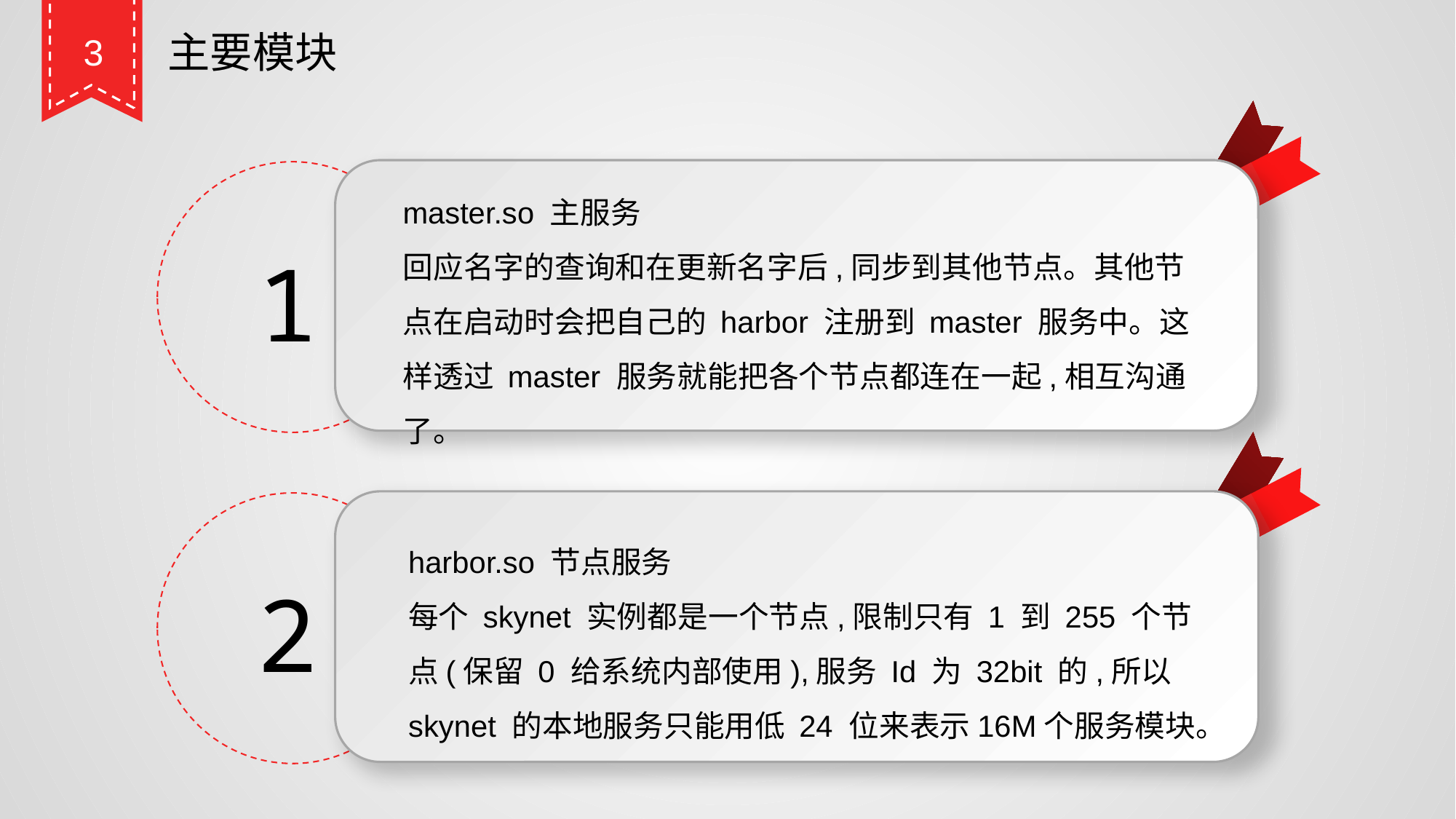

主要模块
3

master.so 主服务
回应名字的查询和在更新名字后,同步到其他节点。其他节点在启动时会把自己的 harbor 注册到 master 服务中。这样透过 master 服务就能把各个节点都连在一起,相互沟通了。
1

harbor.so 节点服务
每个 skynet 实例都是一个节点,限制只有 1 到 255 个节点(保留 0 给系统内部使用),服务 Id 为 32bit 的,所以 skynet 的本地服务只能用低 24 位来表示16M个服务模块。
2